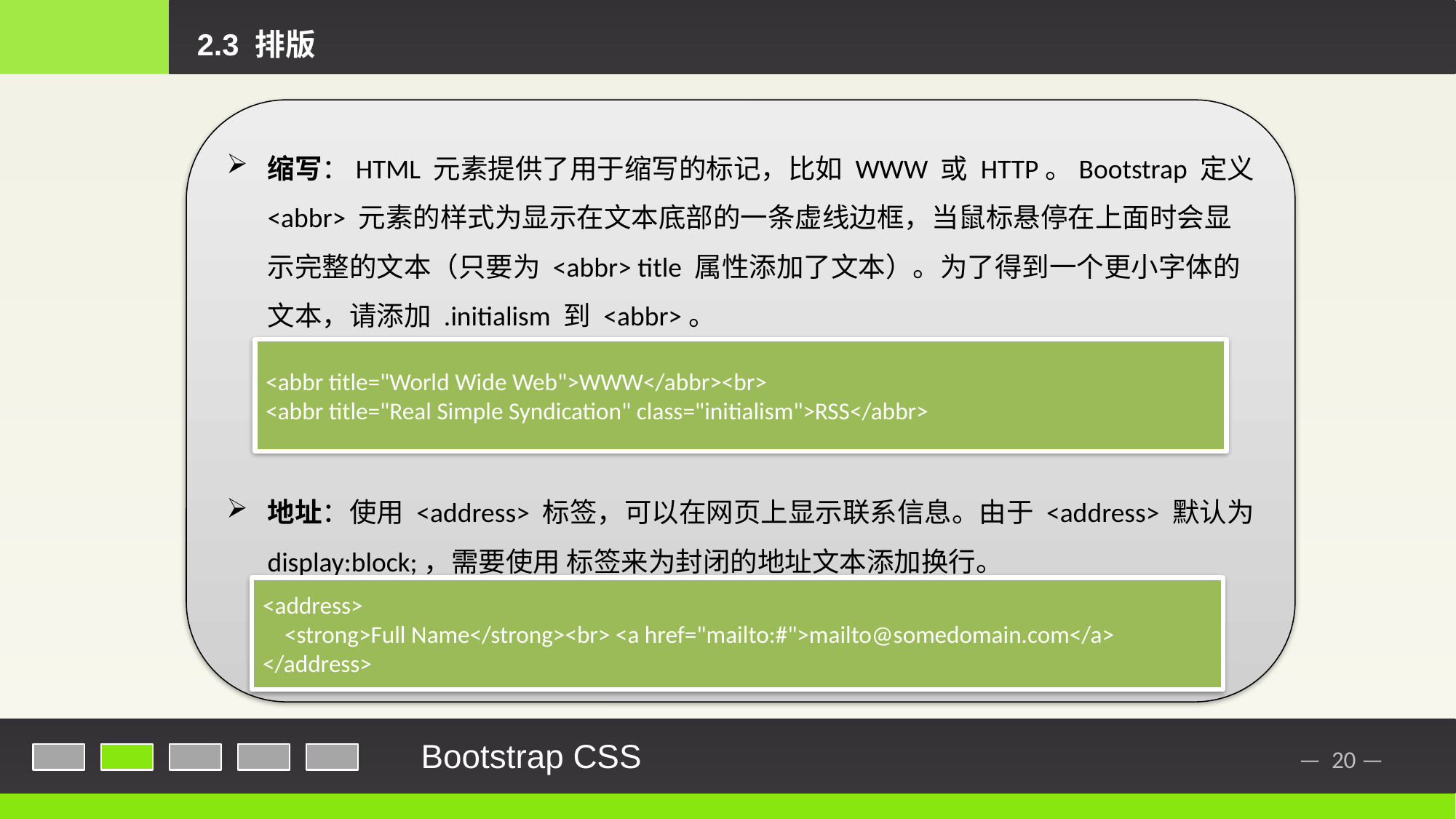

2.3 排版
缩写：HTML 元素提供了用于缩写的标记，比如 WWW 或 HTTP。Bootstrap 定义 <abbr> 元素的样式为显示在文本底部的一条虚线边框，当鼠标悬停在上面时会显示完整的文本（只要为 <abbr> title 属性添加了文本）。为了得到一个更小字体的文本，请添加 .initialism 到 <abbr>。

地址：使用 <address> 标签，可以在网页上显示联系信息。由于 <address> 默认为 display:block;，需要使用 标签来为封闭的地址文本添加换行。
<abbr title="World Wide Web">WWW</abbr><br>
<abbr title="Real Simple Syndication" class="initialism">RSS</abbr>
<address>
    <strong>Full Name</strong><br> <a href="mailto:#">mailto@somedomain.com</a> </address>